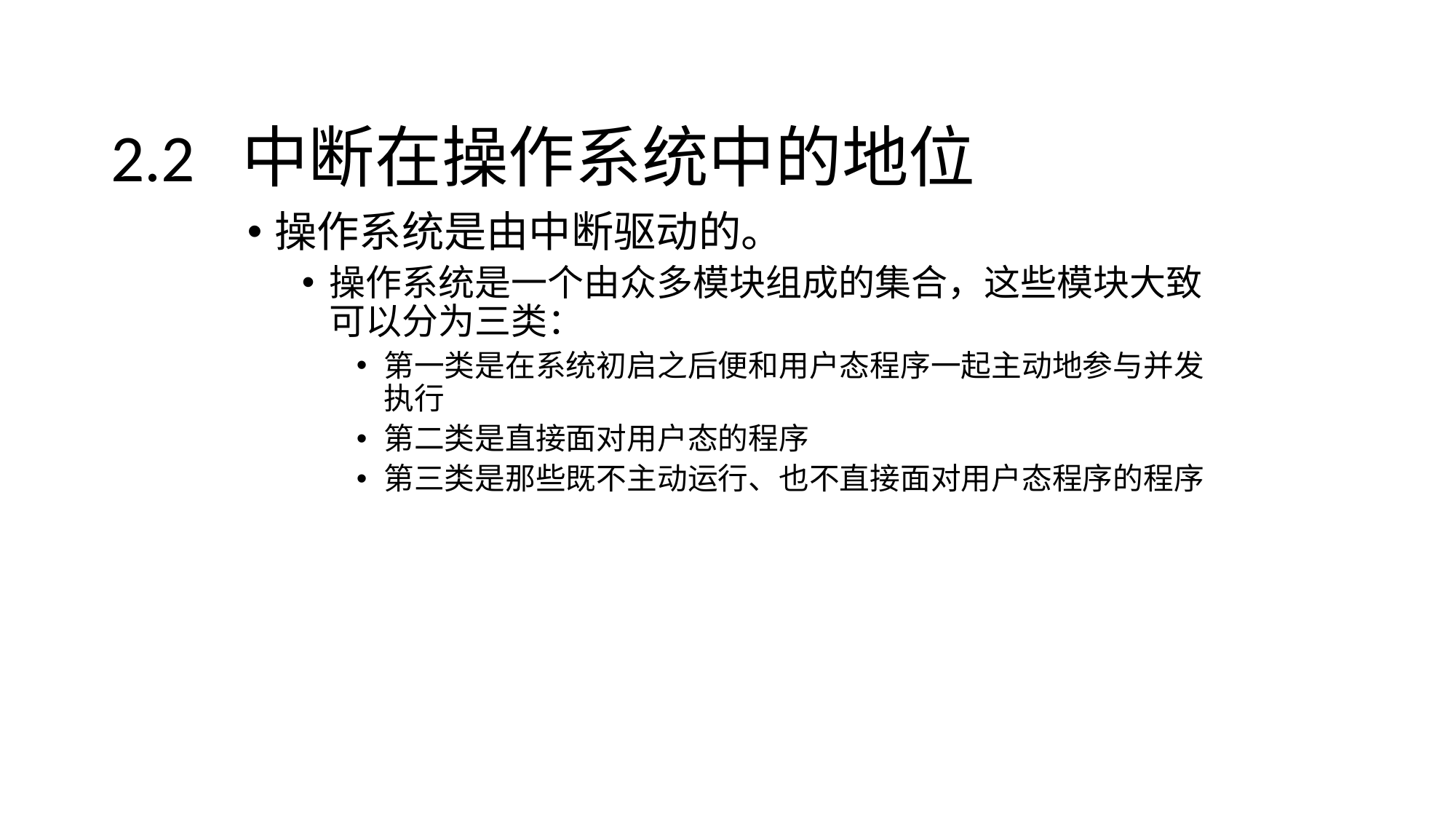

# 2.2  中断在操作系统中的地位
操作系统是由中断驱动的。
操作系统是一个由众多模块组成的集合，这些模块大致可以分为三类：
第一类是在系统初启之后便和用户态程序一起主动地参与并发执行
第二类是直接面对用户态的程序
第三类是那些既不主动运行、也不直接面对用户态程序的程序
2